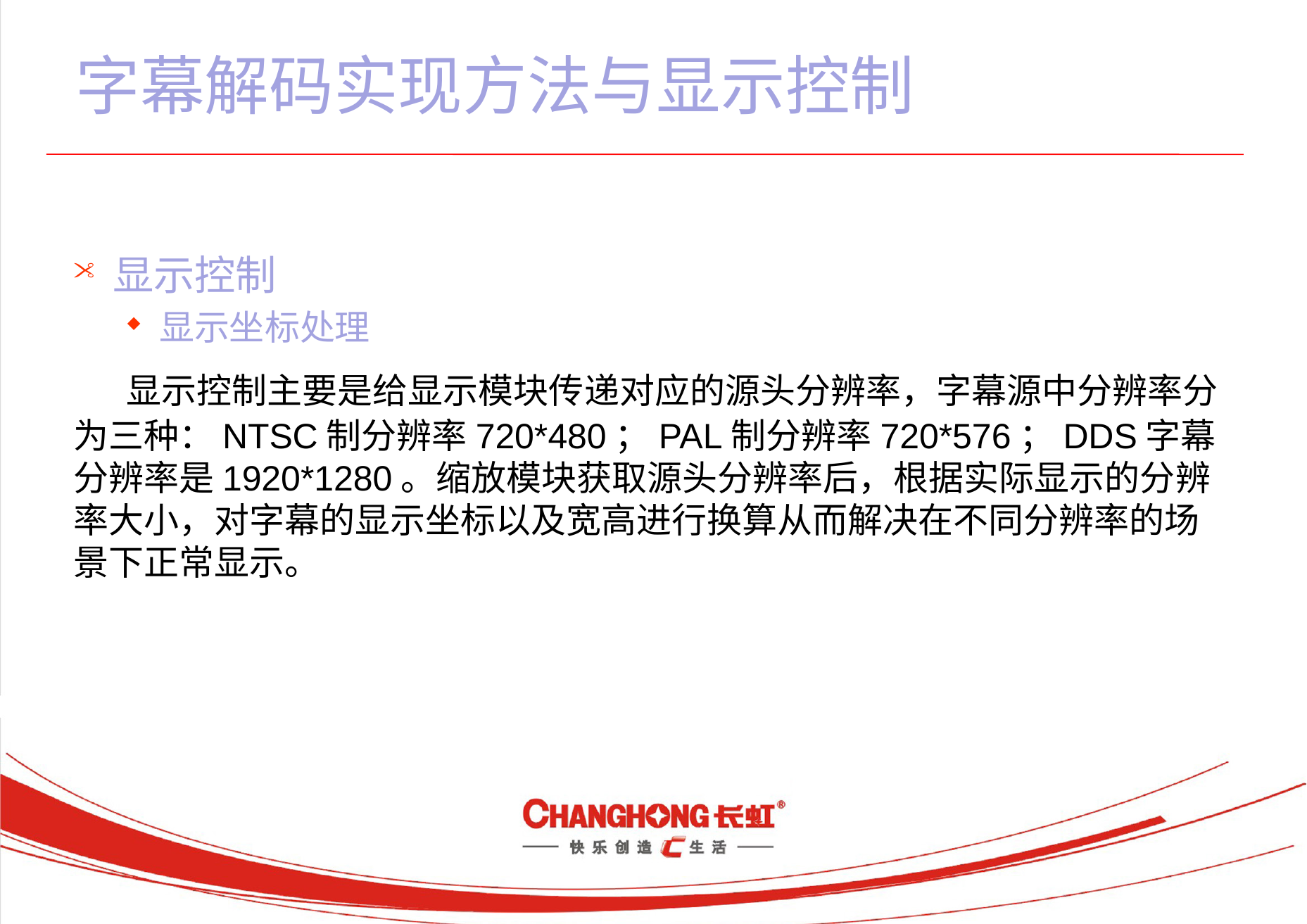

# 字幕解码实现方法与显示控制

显示控制
显示坐标处理
     显示控制主要是给显示模块传递对应的源头分辨率，字幕源中分辨率分为三种：NTSC制分辨率720*480；PAL制分辨率720*576；DDS字幕分辨率是1920*1280。缩放模块获取源头分辨率后，根据实际显示的分辨率大小，对字幕的显示坐标以及宽高进行换算从而解决在不同分辨率的场景下正常显示。